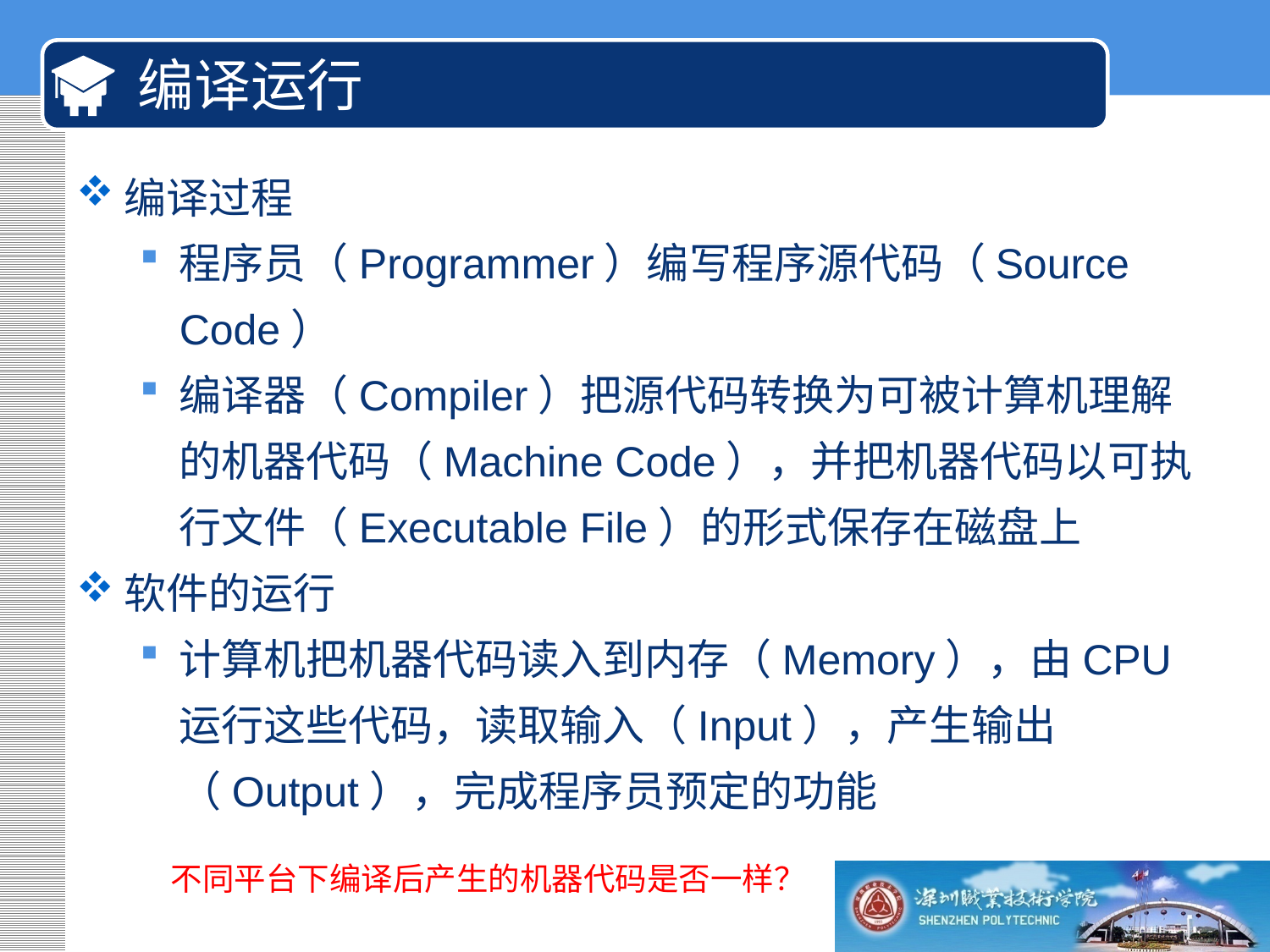

# 编译运行
编译过程
程序员（Programmer）编写程序源代码（Source Code）
编译器（Compiler）把源代码转换为可被计算机理解的机器代码（Machine Code），并把机器代码以可执行文件（Executable File）的形式保存在磁盘上
软件的运行
计算机把机器代码读入到内存（Memory），由CPU运行这些代码，读取输入（Input），产生输出（Output），完成程序员预定的功能
不同平台下编译后产生的机器代码是否一样？